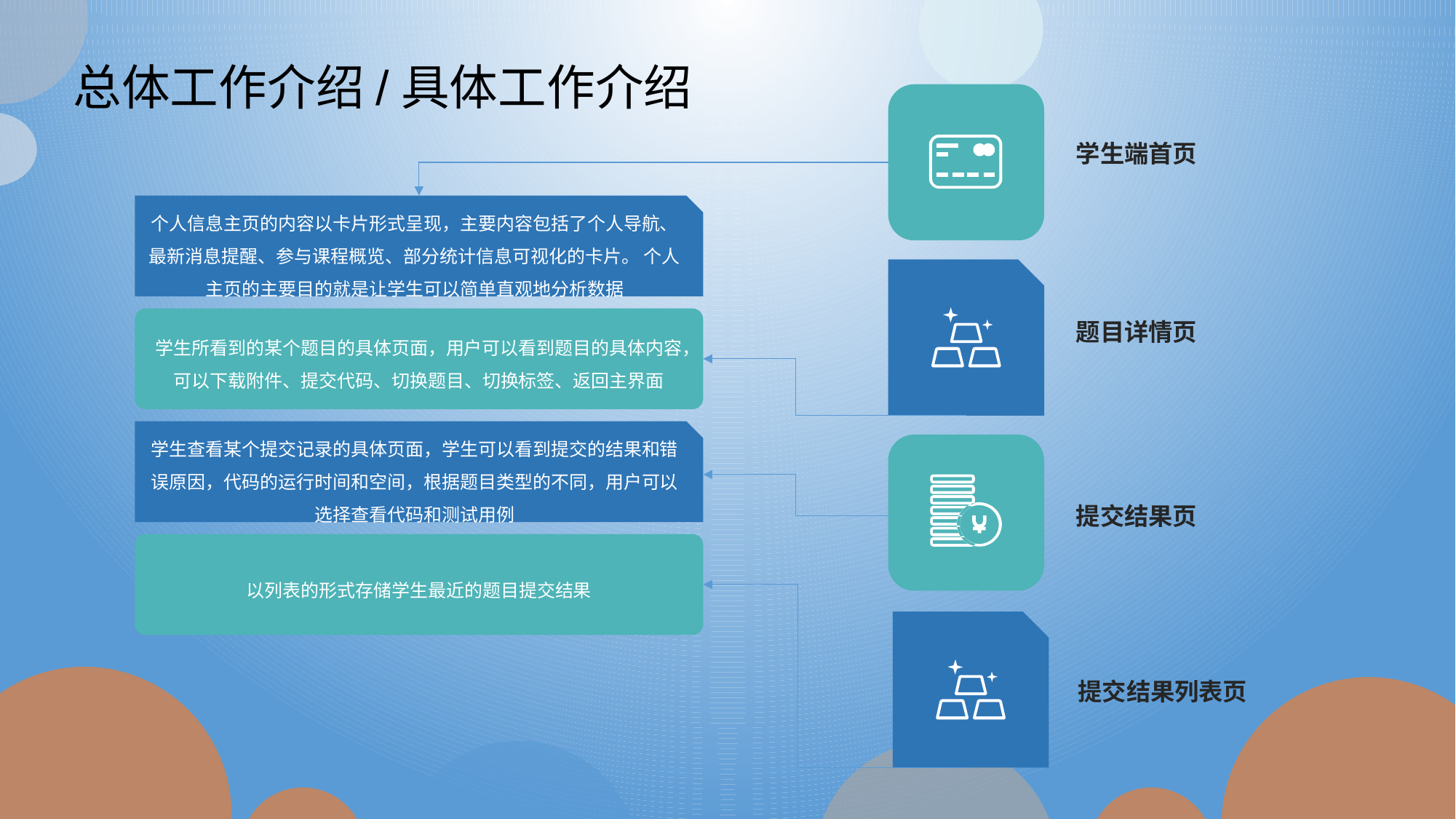

总体工作介绍/具体工作介绍

学生端首页

个人信息主页的内容以卡片形式呈现，主要内容包括了个人导航、最新消息提醒、参与课程概览、部分统计信息可视化的卡片。 个人主页的主要目的就是让学生可以简单直观地分析数据

学生所看到的某个题目的具体页面，用户可以看到题目的具体内容，可以下载附件、提交代码、切换题目、切换标签、返回主界面
题目详情页
学生查看某个提交记录的具体页面，学生可以看到提交的结果和错误原因，代码的运行时间和空间，根据题目类型的不同，用户可以选择查看代码和测试用例

提交结果页
以列表的形式存储学生最近的题目提交结果

提交结果列表页